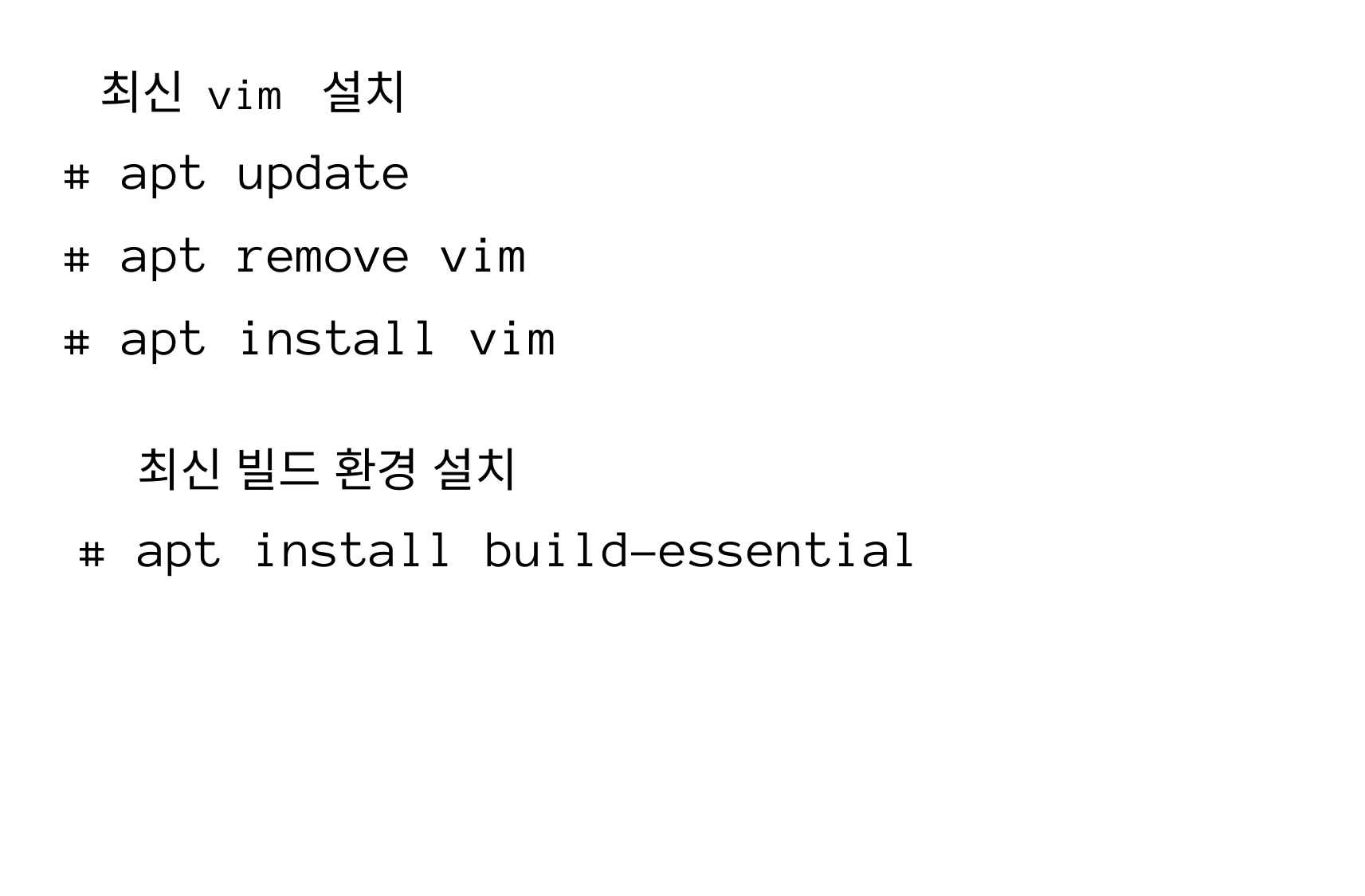

최신 vim 설치
# apt update
# apt remove vim
# apt install vim
최신 빌드 환경 설치
# apt install build-essential